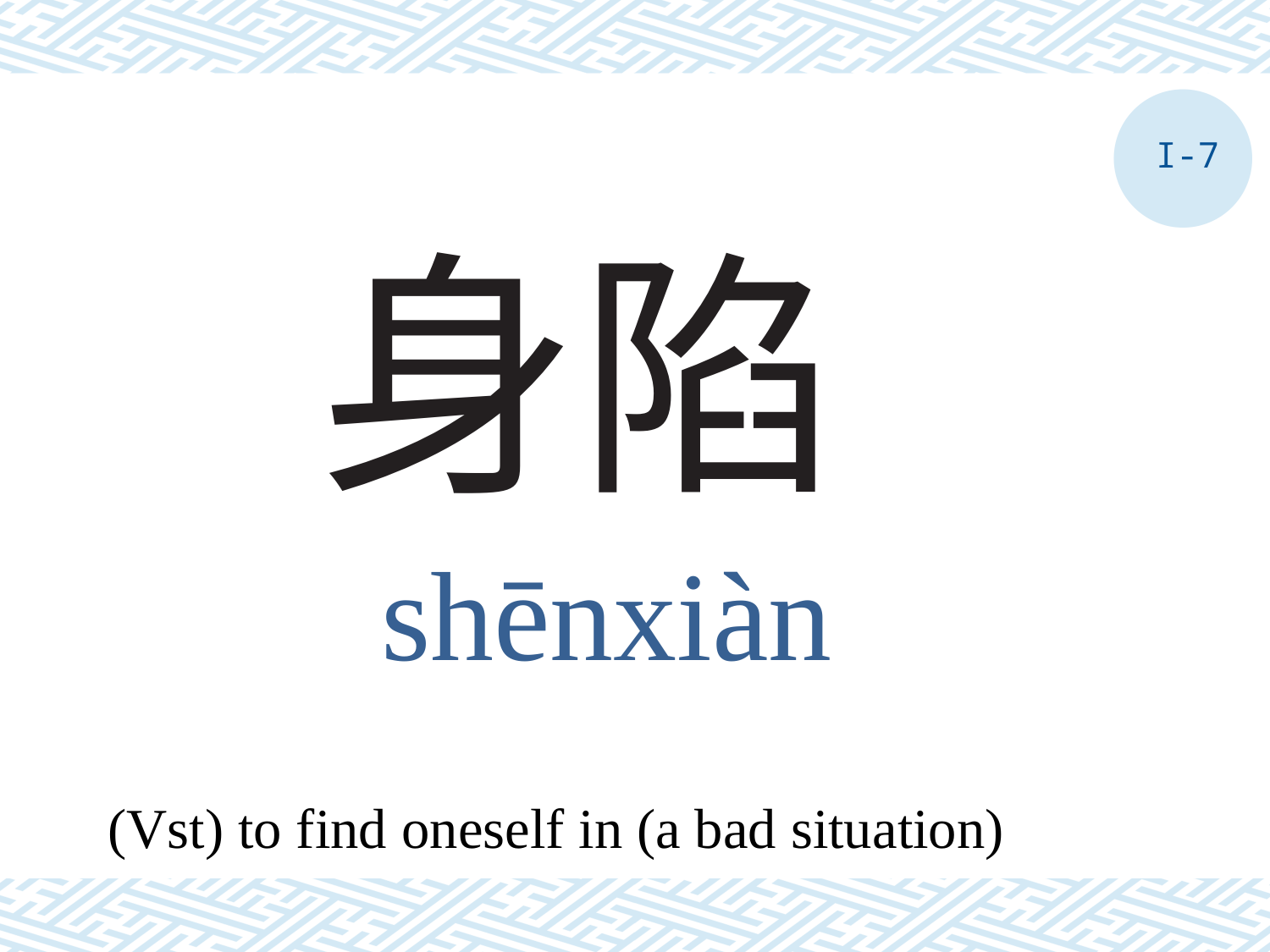

I-7

# 身陷
shēnxiàn
(Vst) to find oneself in (a bad situation)